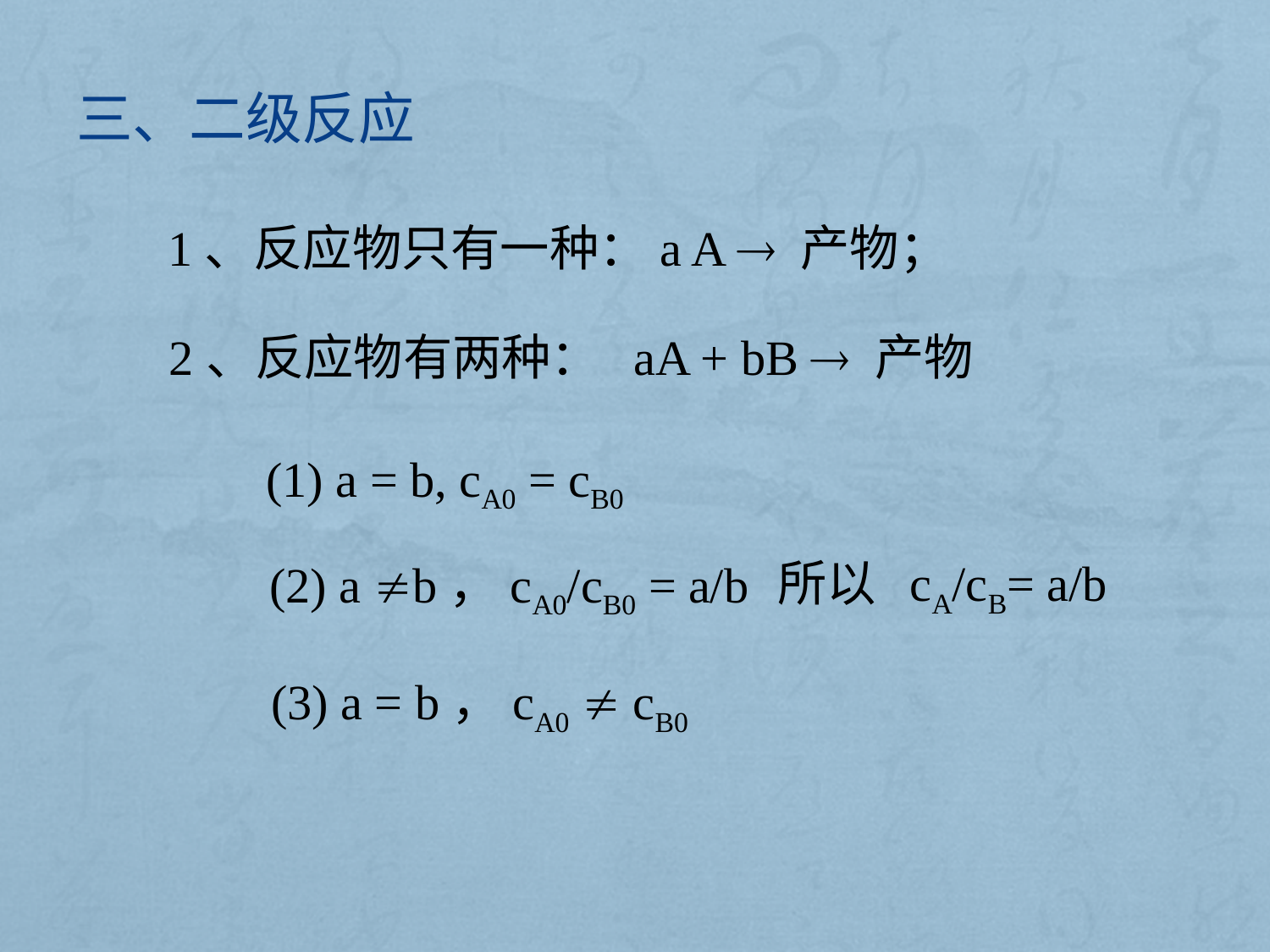

三、二级反应
1、反应物只有一种：a A → 产物；
2、反应物有两种：  aA + bB → 产物
(1) a = b, cA0 = cB0
所以  cA/cB= a/b
(2) a ≠b，cA0/cB0 = a/b
(3) a = b，cA0 ≠ cB0